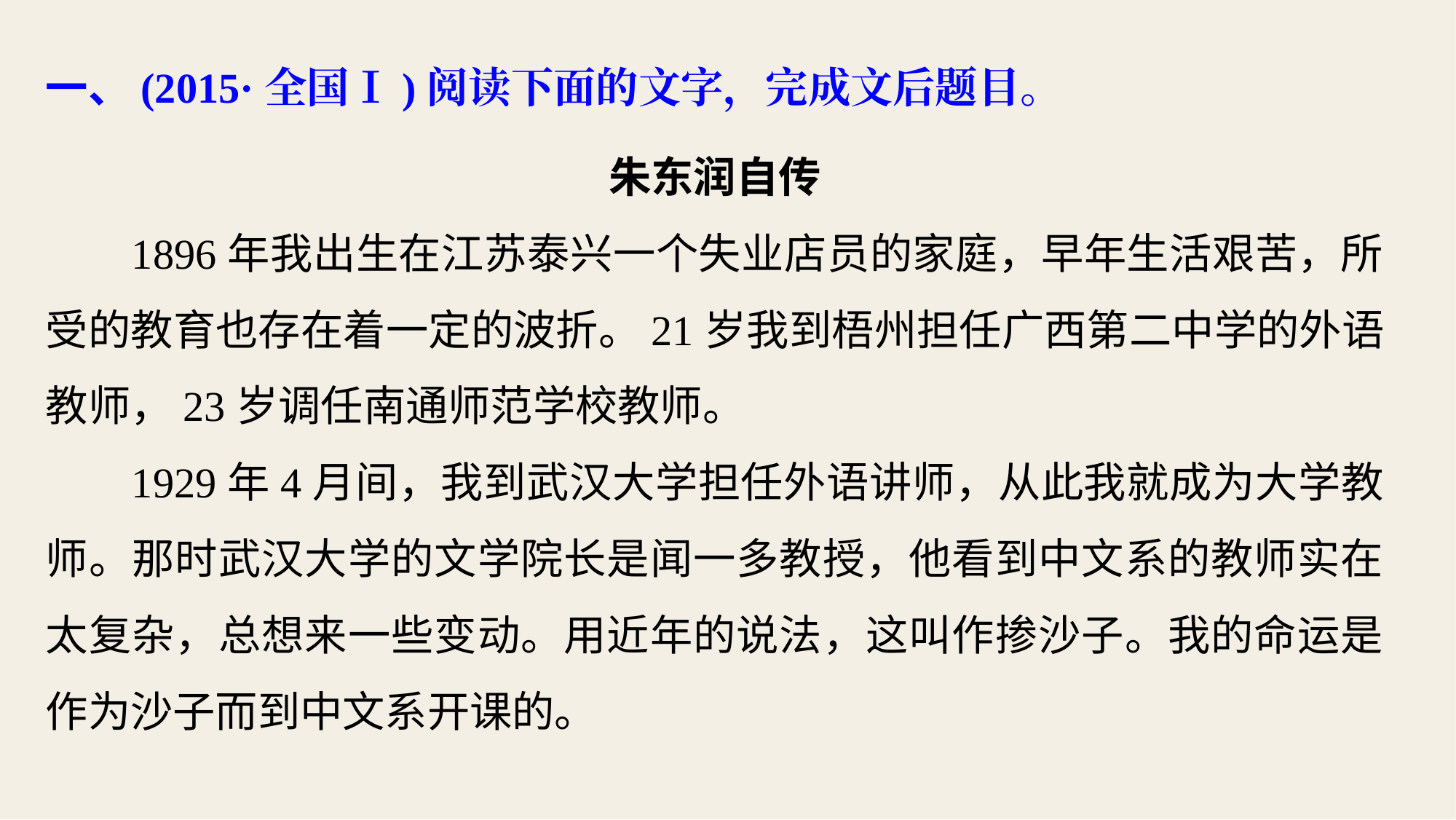

一、(2015·全国Ⅰ)阅读下面的文字，完成文后题目。
朱东润自传
1896年我出生在江苏泰兴一个失业店员的家庭，早年生活艰苦，所受的教育也存在着一定的波折。21岁我到梧州担任广西第二中学的外语教师，23岁调任南通师范学校教师。
1929年4月间，我到武汉大学担任外语讲师，从此我就成为大学教师。那时武汉大学的文学院长是闻一多教授，他看到中文系的教师实在太复杂，总想来一些变动。用近年的说法，这叫作掺沙子。我的命运是作为沙子而到中文系开课的。